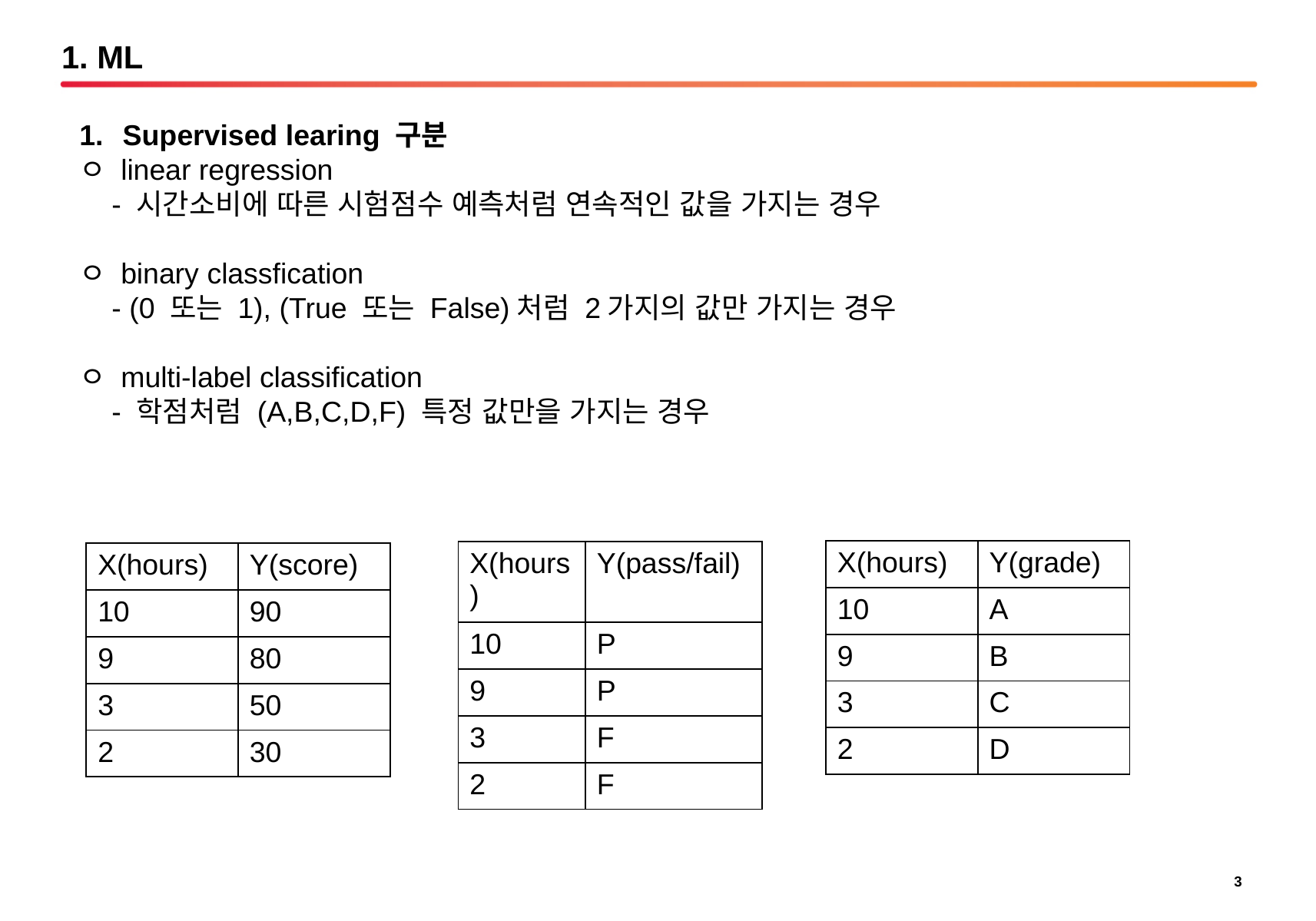

# 1. ML
Supervised learing 구분
ㅇ linear regression
    - 시간소비에 따른 시험점수 예측처럼 연속적인 값을 가지는 경우

ㅇ binary classfication
    - (0 또는 1), (True 또는 False)처럼 2가지의 값만 가지는 경우

ㅇ multi-label classification
    - 학점처럼 (A,B,C,D,F) 특정 값만을 가지는 경우

| X(hours) | Y(grade) |
| --- | --- |
| 10 | A |
| 9 | B |
| 3 | C |
| 2 | D |
| X(hours) | Y(pass/fail) |
| --- | --- |
| 10 | P |
| 9 | P |
| 3 | F |
| 2 | F |
| X(hours) | Y(score) |
| --- | --- |
| 10 | 90 |
| 9 | 80 |
| 3 | 50 |
| 2 | 30 |